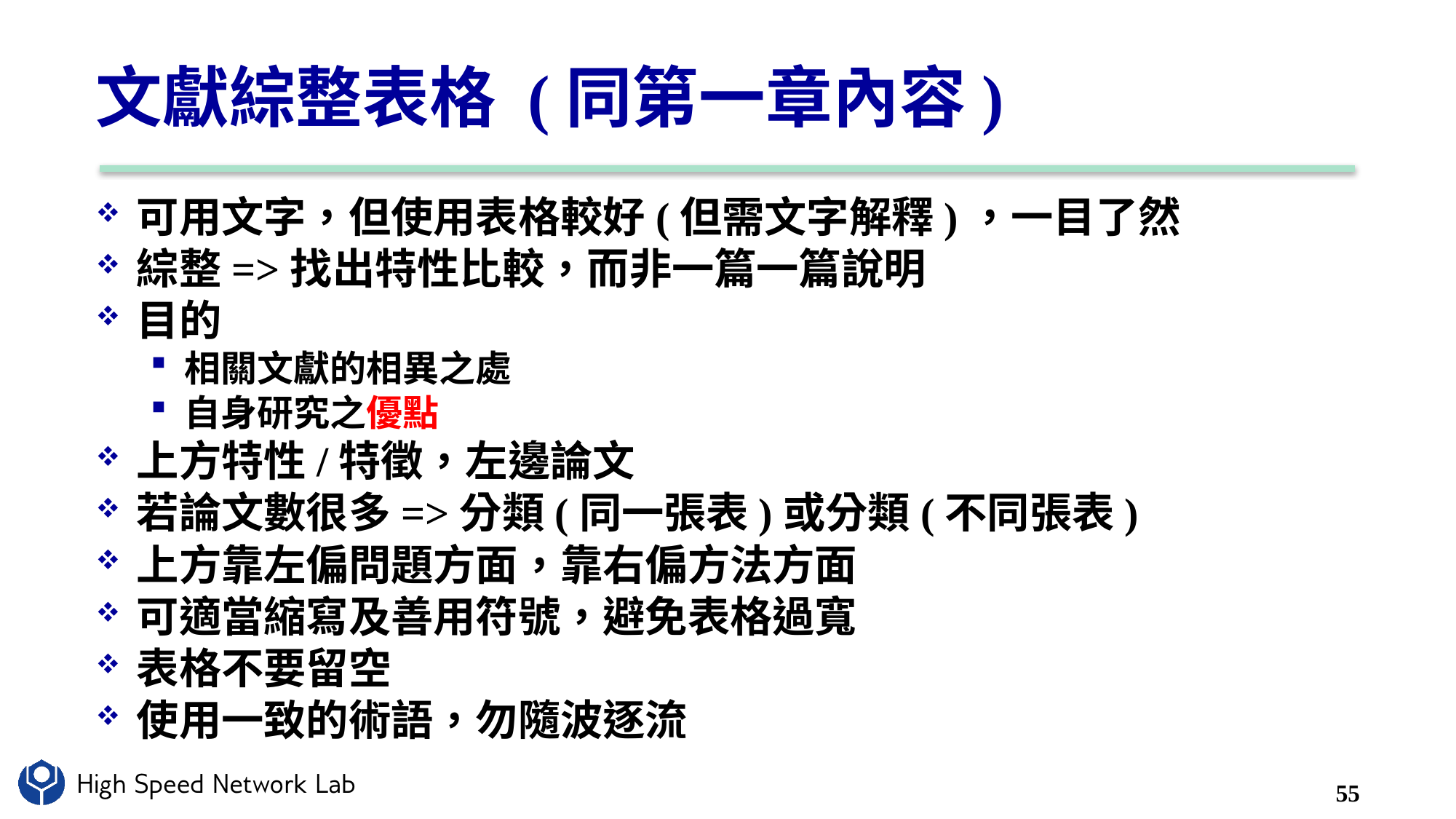

# 文獻綜整表格 (同第一章內容)
可用文字，但使用表格較好(但需文字解釋)，一目了然
綜整=>找出特性比較，而非一篇一篇說明
目的
相關文獻的相異之處
自身研究之優點
上方特性/特徵，左邊論文
若論文數很多=>分類(同一張表)或分類(不同張表)
上方靠左偏問題方面，靠右偏方法方面
可適當縮寫及善用符號，避免表格過寬
表格不要留空
使用一致的術語，勿隨波逐流

55